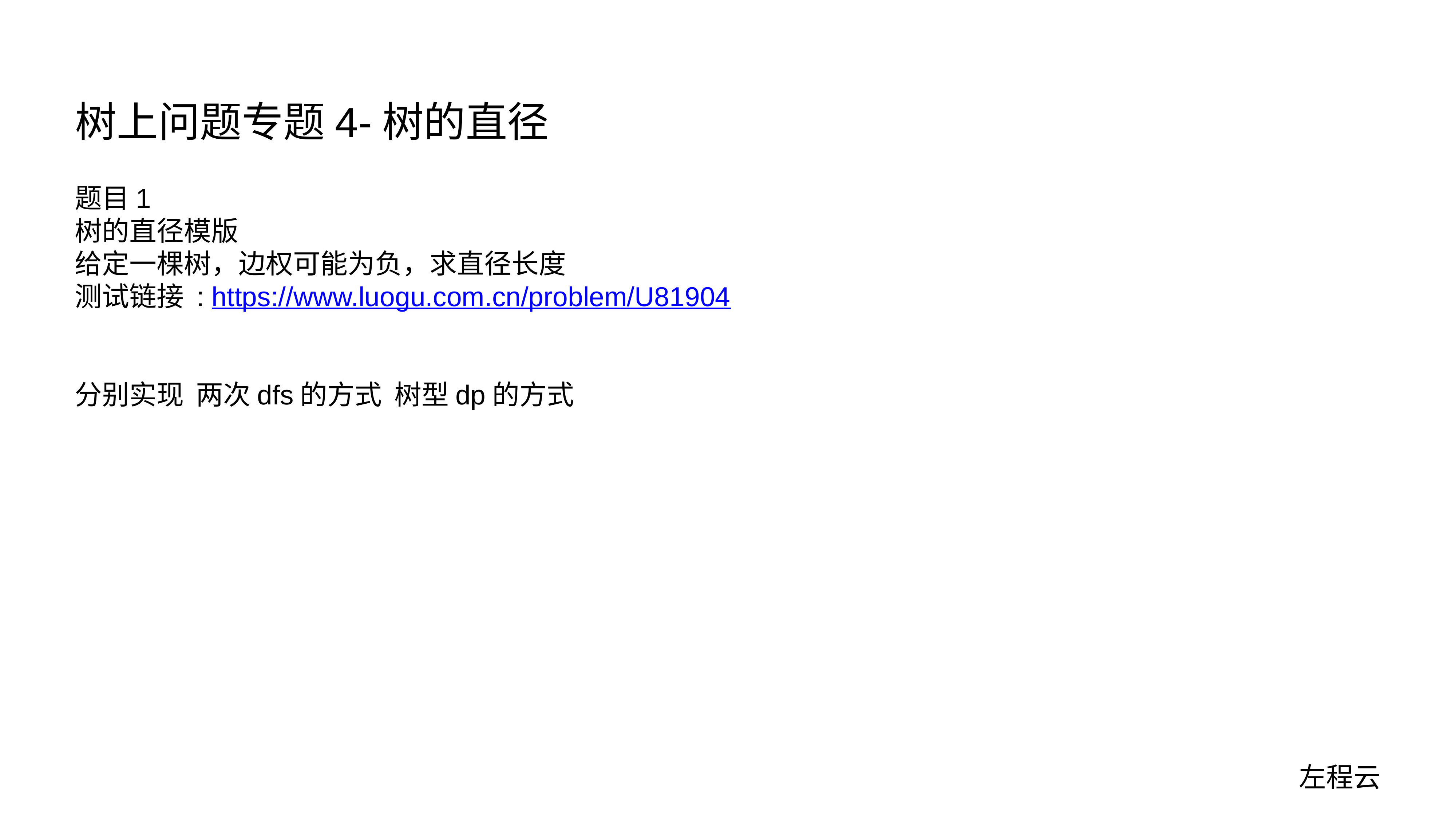

# 树上问题专题4-树的直径
题目1
树的直径模版
给定一棵树，边权可能为负，求直径长度
测试链接 : https://www.luogu.com.cn/problem/U81904

分别实现  两次dfs的方式  树型dp的方式

左程云